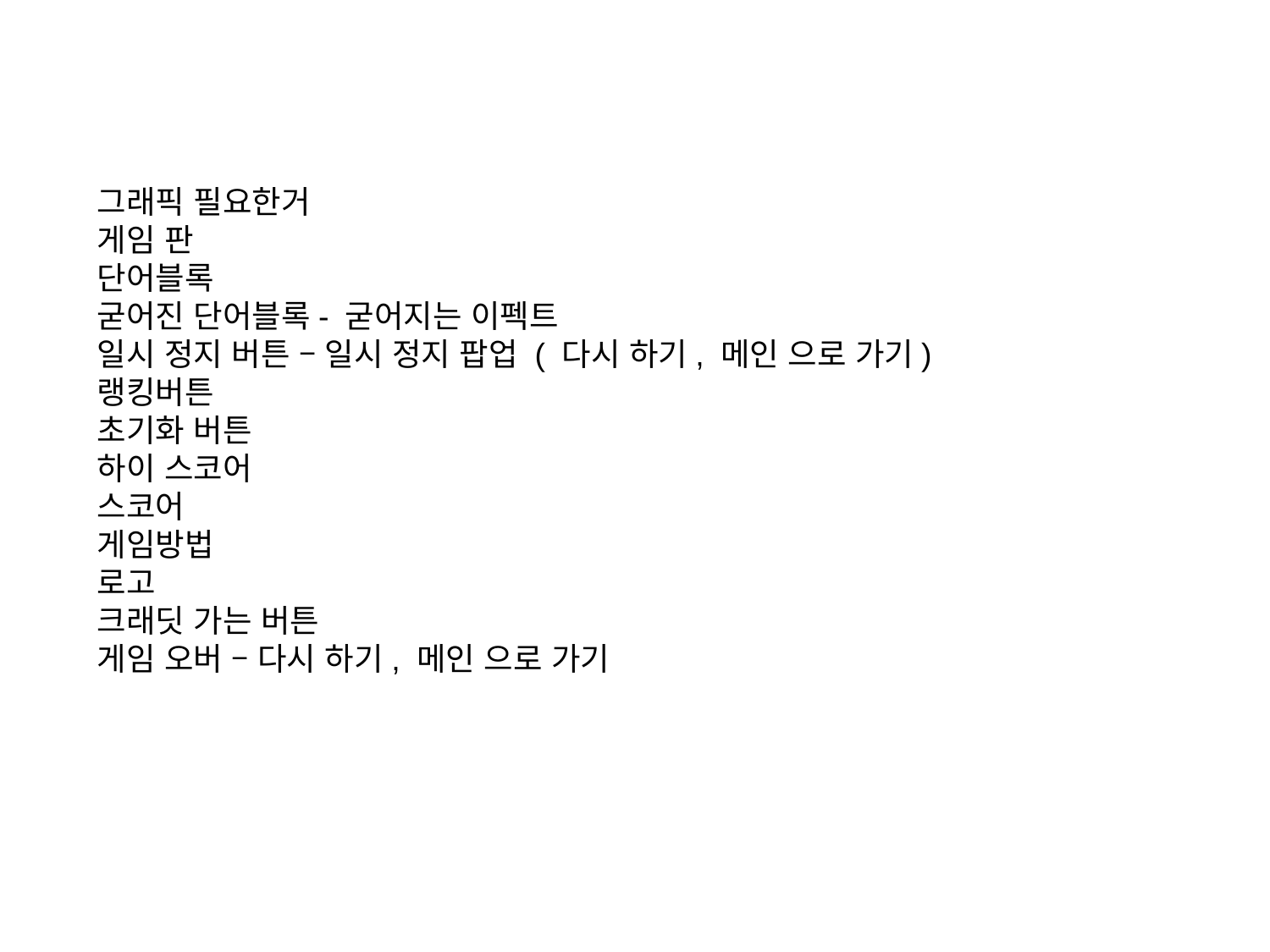

그래픽 필요한거
게임 판
단어블록
굳어진 단어블록- 굳어지는 이펙트
일시 정지 버튼 – 일시 정지 팝업 ( 다시 하기, 메인 으로 가기)
랭킹버튼
초기화 버튼
하이 스코어
스코어
게임방법
로고
크래딧 가는 버튼
게임 오버 – 다시 하기, 메인 으로 가기